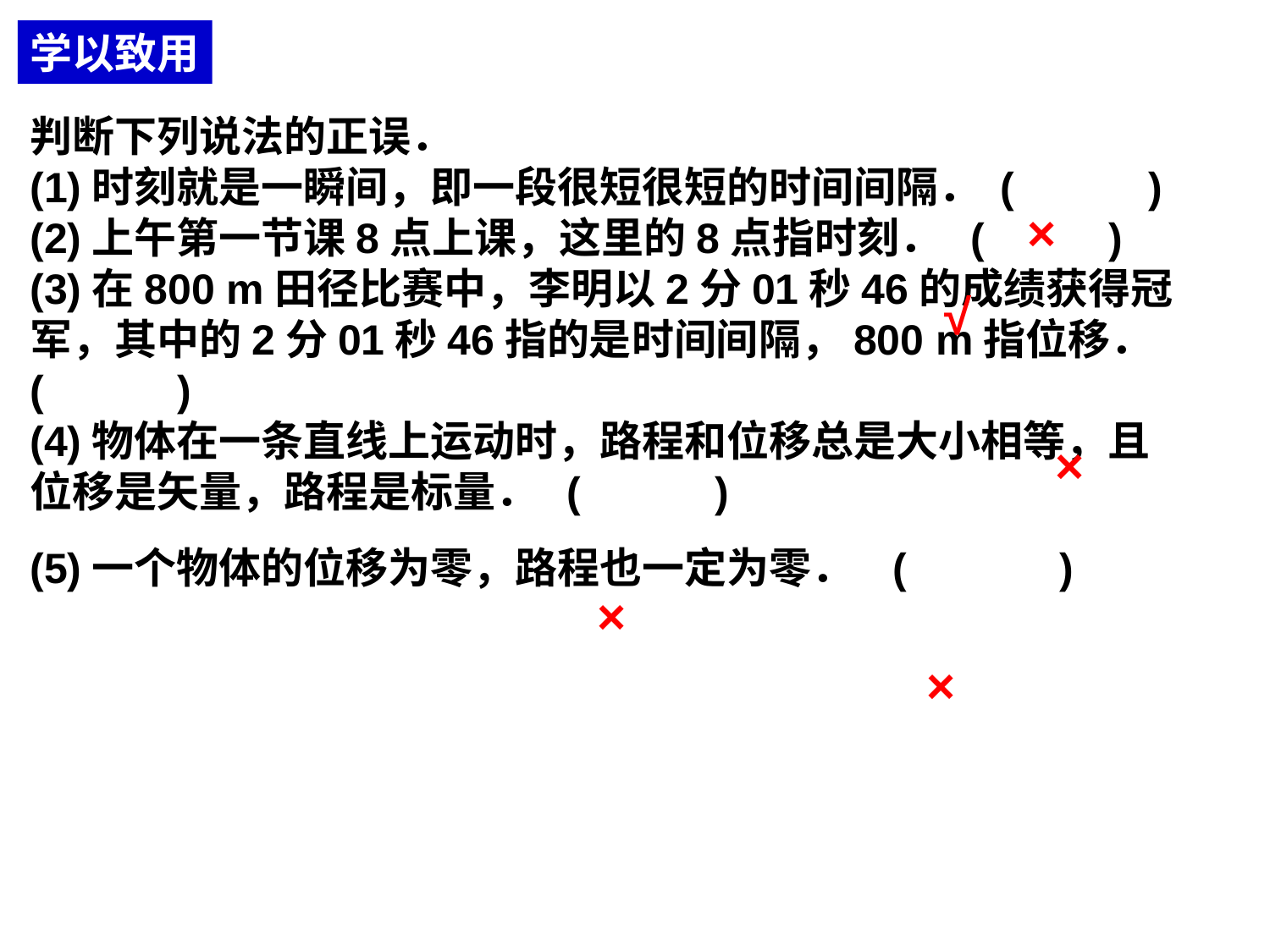

学以致用
判断下列说法的正误．(1)时刻就是一瞬间，即一段很短很短的时间间隔． (　   　)(2)上午第一节课8点上课，这里的8点指时刻．  (　  　)(3)在800 m田径比赛中，李明以2分01秒46的成绩获得冠军，其中的2分01秒46指的是时间间隔，800 m指位移．  (　   　)(4)物体在一条直线上运动时，路程和位移总是大小相等，且位移是矢量，路程是标量．  (　   　)(5)一个物体的位移为零，路程也一定为零．   (　     　)
×
√
×
×
×